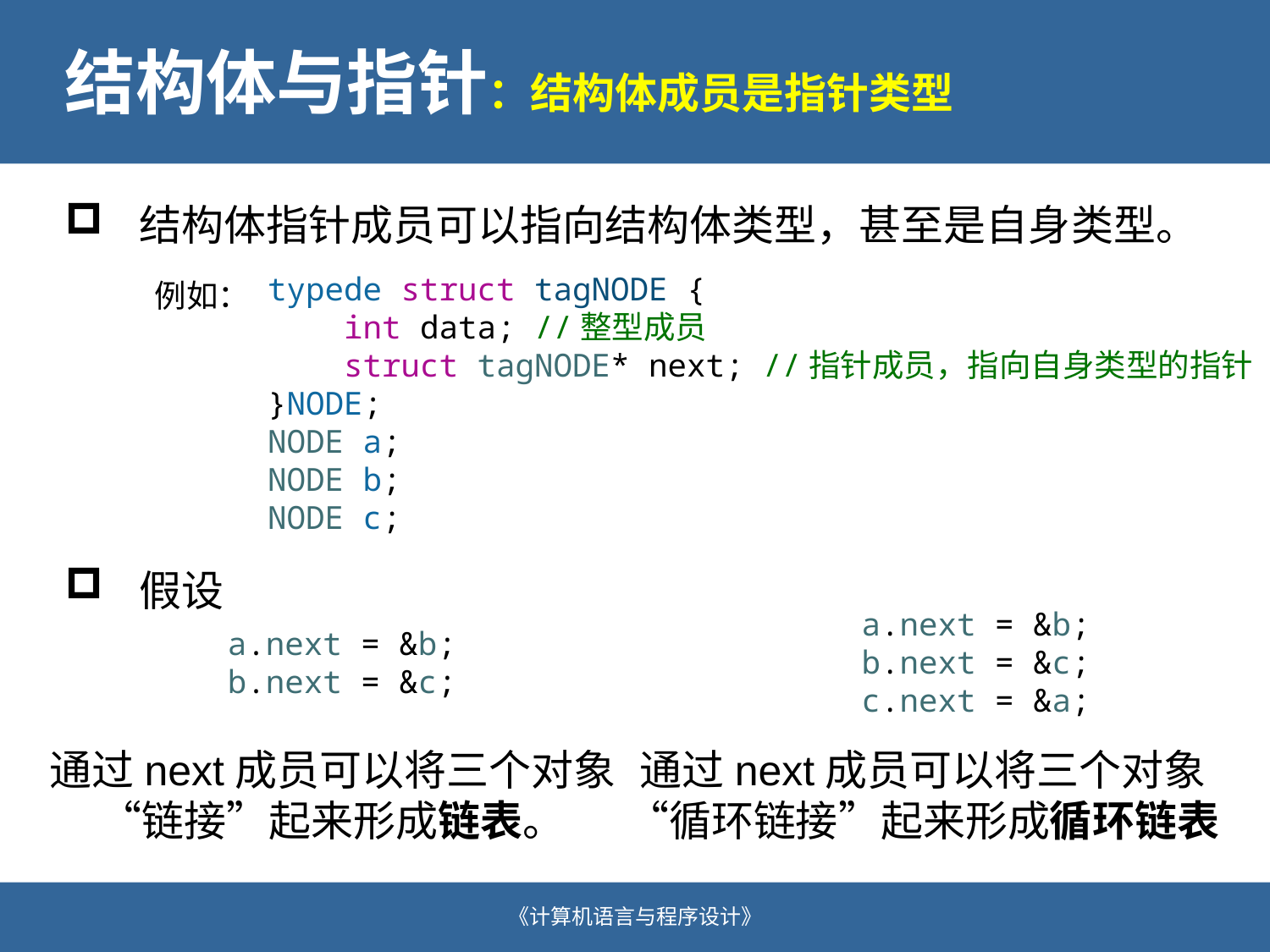

# 结构体与指针：结构体成员是指针类型
结构体指针成员可以指向结构体类型，甚至是自身类型。

假设
typede struct tagNODE {
    int data; //整型成员
    struct tagNODE* next; //指针成员，指向自身类型的指针
}NODE;
NODE a;
NODE b;
NODE c;
例如：
a.next = &b;
b.next = &c;
c.next = &a;
a.next = &b;
b.next = &c;
通过next成员可以将三个对象“链接”起来形成链表。
通过next成员可以将三个对象“循环链接”起来形成循环链表

《计算机语言与程序设计》
29